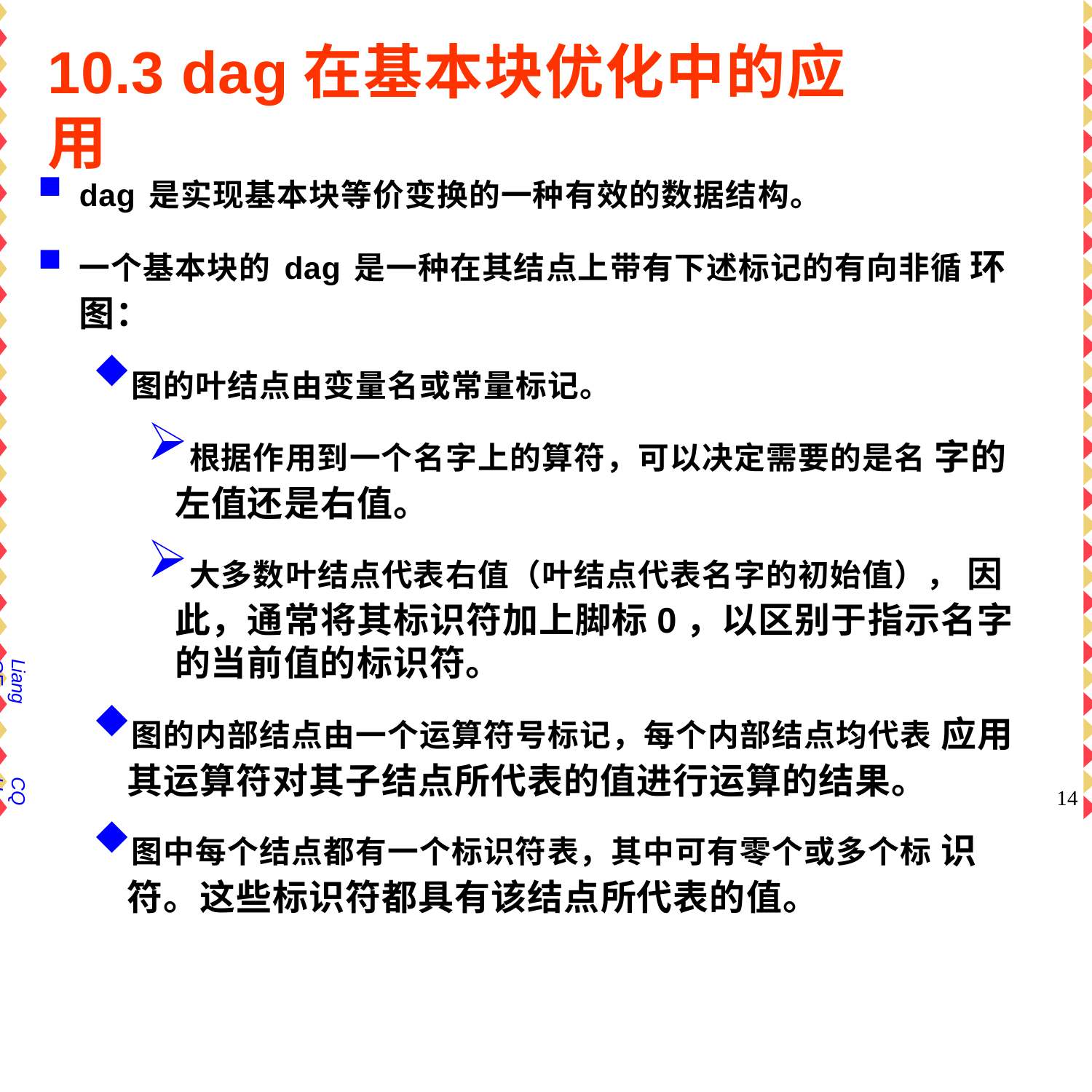

# 10.3 dag在基本块优化中的应用
dag是实现基本块等价变换的一种有效的数据结构。
一个基本块的dag是一种在其结点上带有下述标记的有向非循 环图：
图的叶结点由变量名或常量标记。
根据作用到一个名字上的算符，可以决定需要的是名 字的左值还是右值。
大多数叶结点代表右值（叶结点代表名字的初始值）， 因此，通常将其标识符加上脚标0，以区别于指示名字 的当前值的标识符。
图的内部结点由一个运算符号标记，每个内部结点均代表 应用其运算符对其子结点所代表的值进行运算的结果。
图中每个结点都有一个标识符表，其中可有零个或多个标 识符。这些标识符都具有该结点所代表的值。
Liang GE
CQU
14